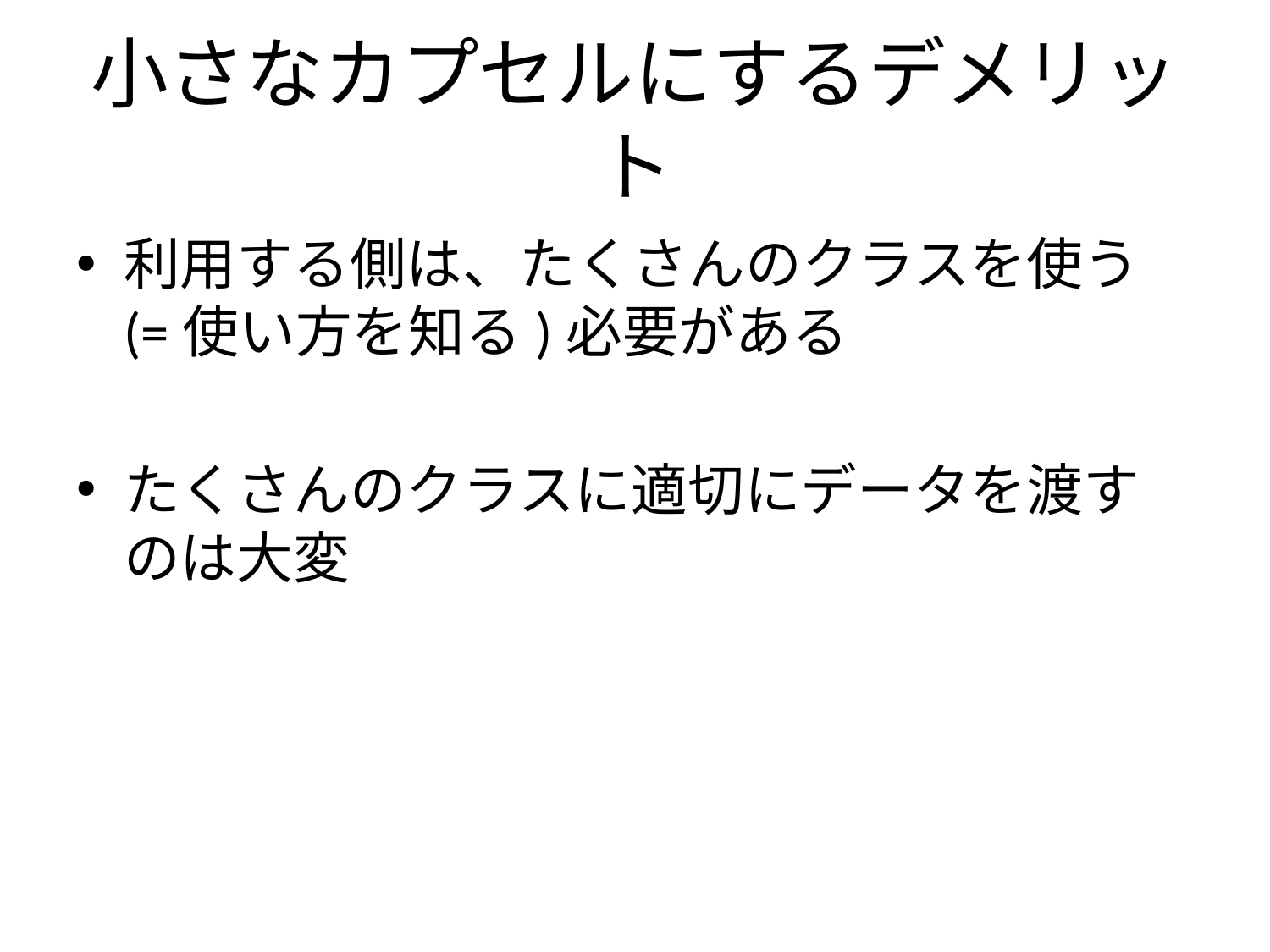

# 小さなカプセルにするデメリット
利用する側は、たくさんのクラスを使う(=使い方を知る)必要がある

たくさんのクラスに適切にデータを渡すのは大変